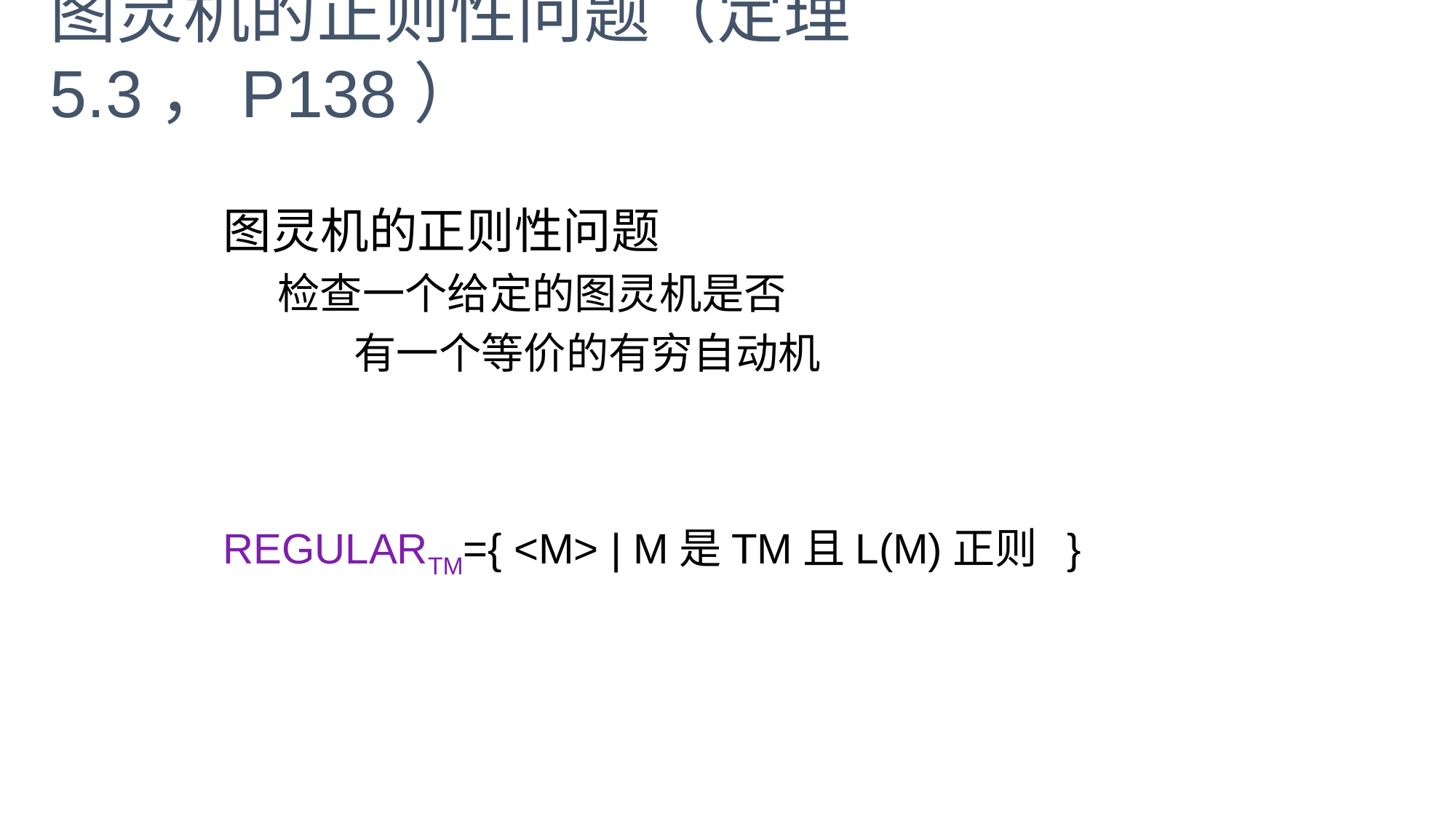

图灵机的正则性问题（定理5.3，P138）

图灵机的正则性问题
检查一个给定的图灵机是否
       有一个等价的有穷自动机

语言
REGULARTM={ <M> | M是TM且L(M)正则  }
14